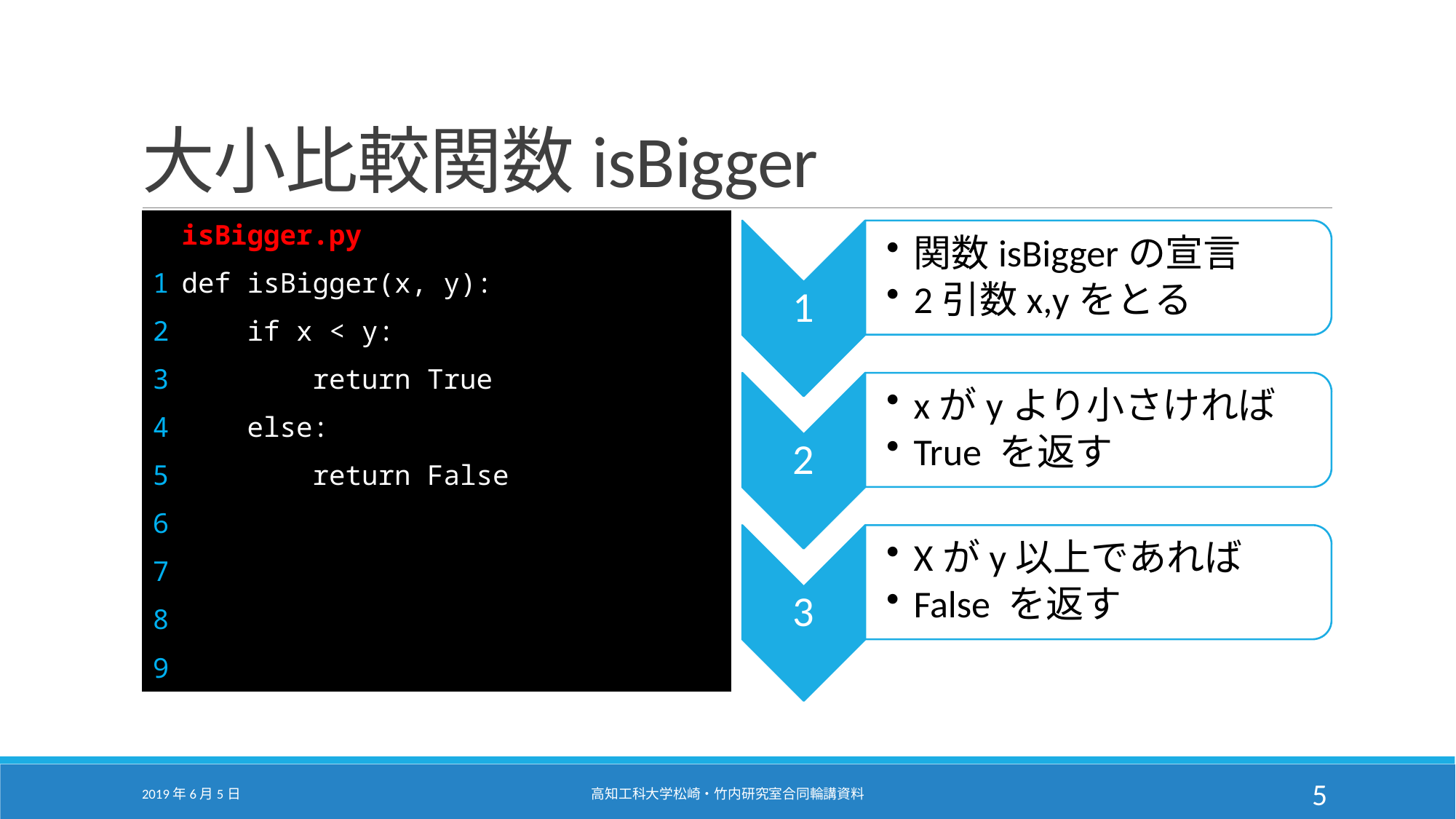

# 大小比較関数isBigger
|  | isBigger.py |
| --- | --- |
| 1 | def isBigger(x, y): |
| 2 | if x < y: |
| 3 | return True |
| 4 | else: |
| 5 | return False |
| 6 |  |
| 7 |  |
| 8 |  |
| 9 |  |
1
関数isBiggerの宣言
2引数x,yをとる
2
xがyより小さければ
True を返す
3
Xがy以上であれば
False を返す
2019年6月5日
高知工科大学松崎・竹内研究室合同輪講資料
5